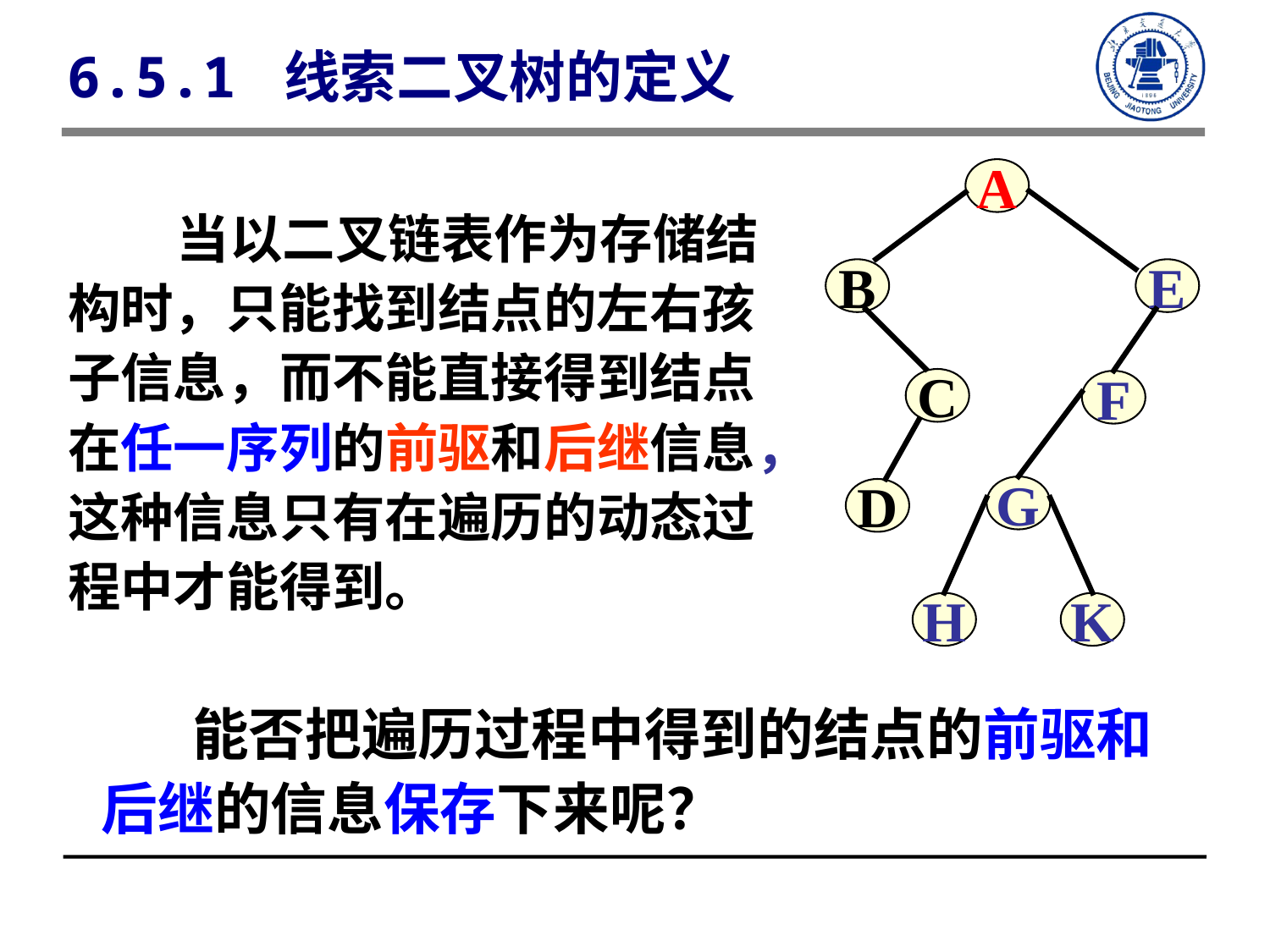

6.5.1 线索二叉树的定义
A

B
E

C
F

G
D

H
K
        当以二叉链表作为存储结构时，只能找到结点的左右孩子信息，而不能直接得到结点在任一序列的前驱和后继信息，这种信息只有在遍历的动态过程中才能得到。
      能否把遍历过程中得到的结点的前驱和后继的信息保存下来呢？